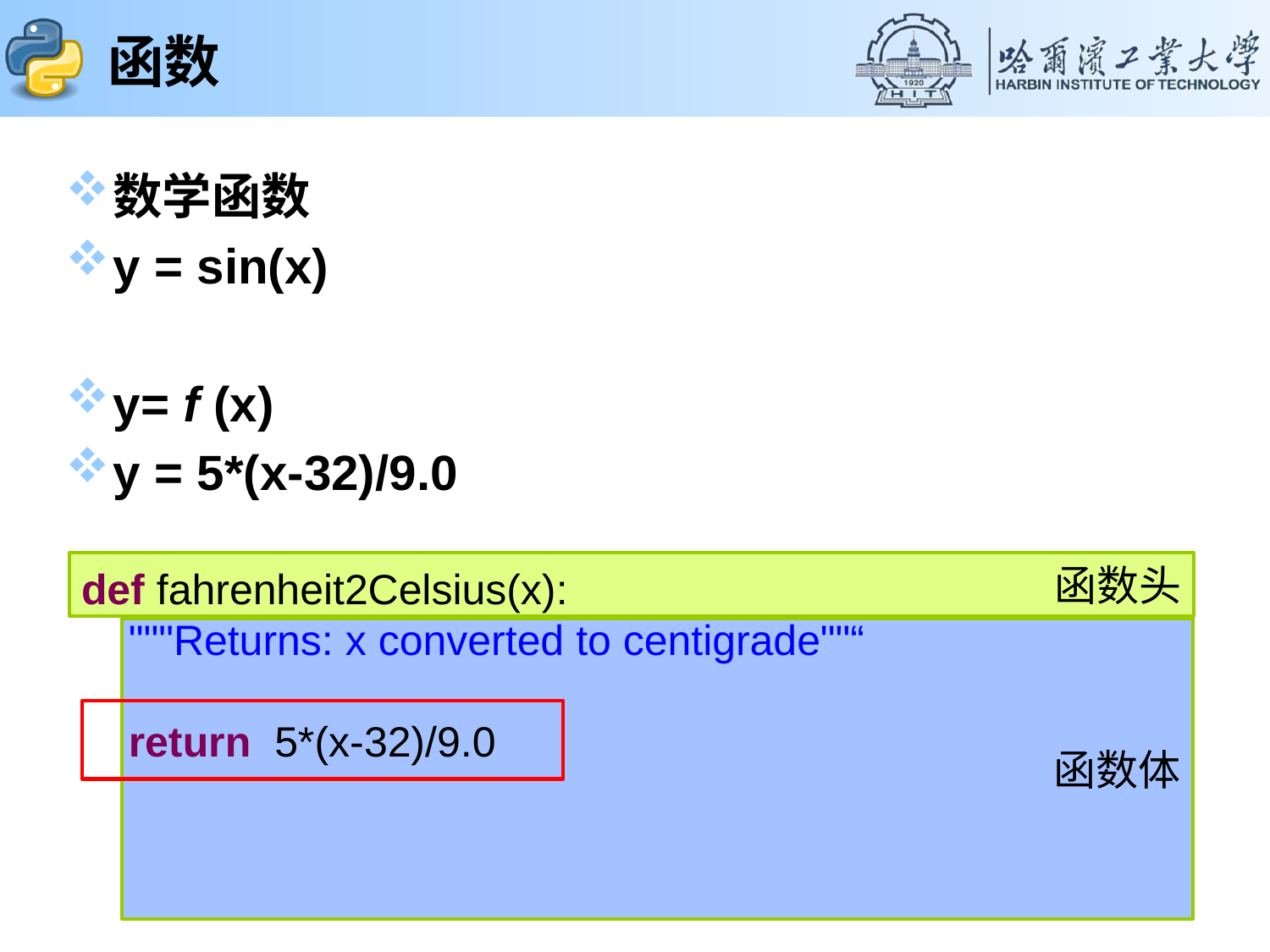

# 函数
数学函数
y = sin(x)

y= f (x)
y = 5*(x-32)/9.0

函数头
def fahrenheit2Celsius(x):
    """Returns: x converted to centigrade""“

    return  5*(x-32)/9.0

函数体